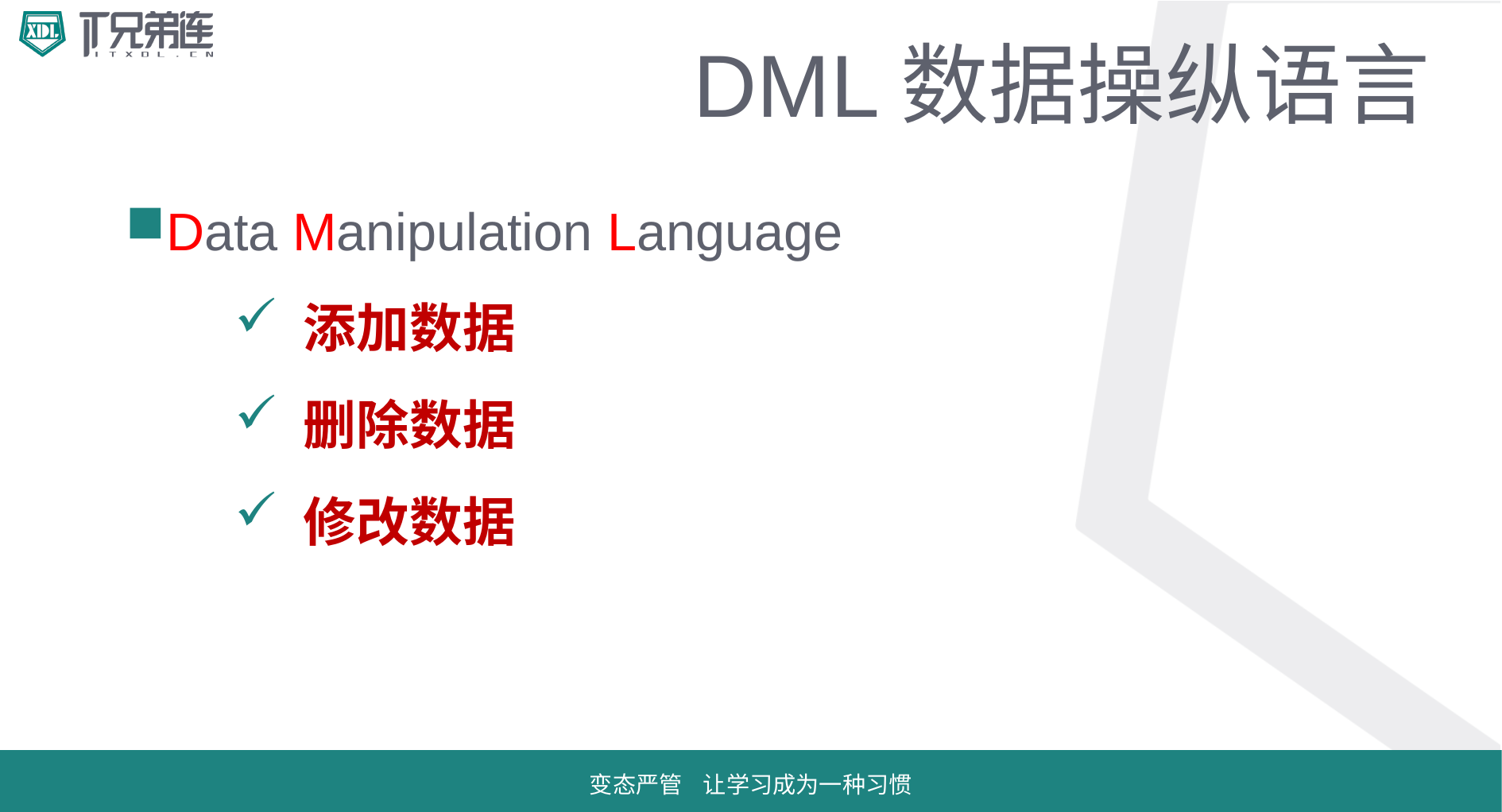

# DML数据操纵语言
Data Manipulation Language
 添加数据
 删除数据
 修改数据